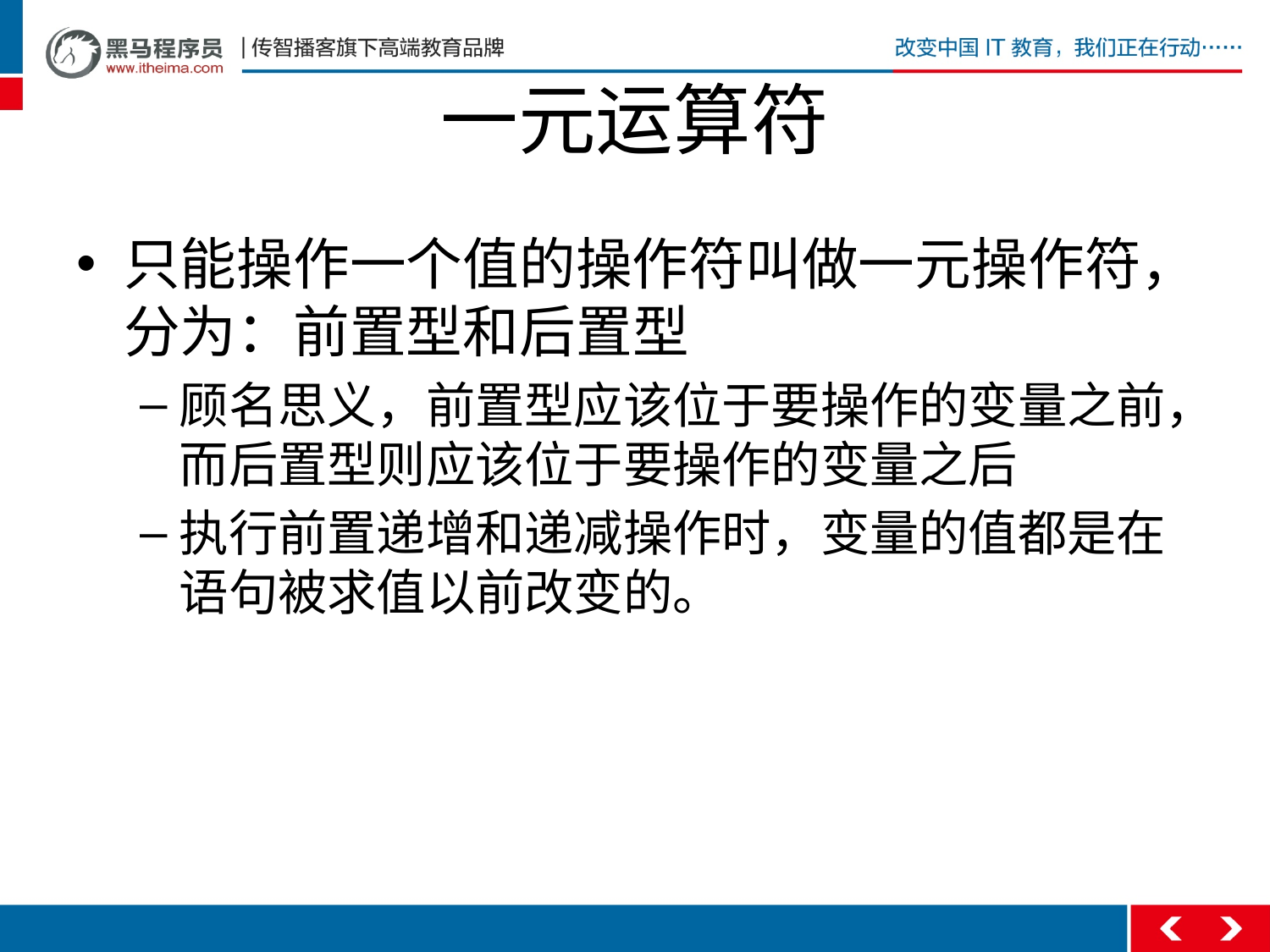

# 一元运算符
只能操作一个值的操作符叫做一元操作符，分为：前置型和后置型
顾名思义，前置型应该位于要操作的变量之前，而后置型则应该位于要操作的变量之后
执行前置递增和递减操作时，变量的值都是在语句被求值以前改变的。